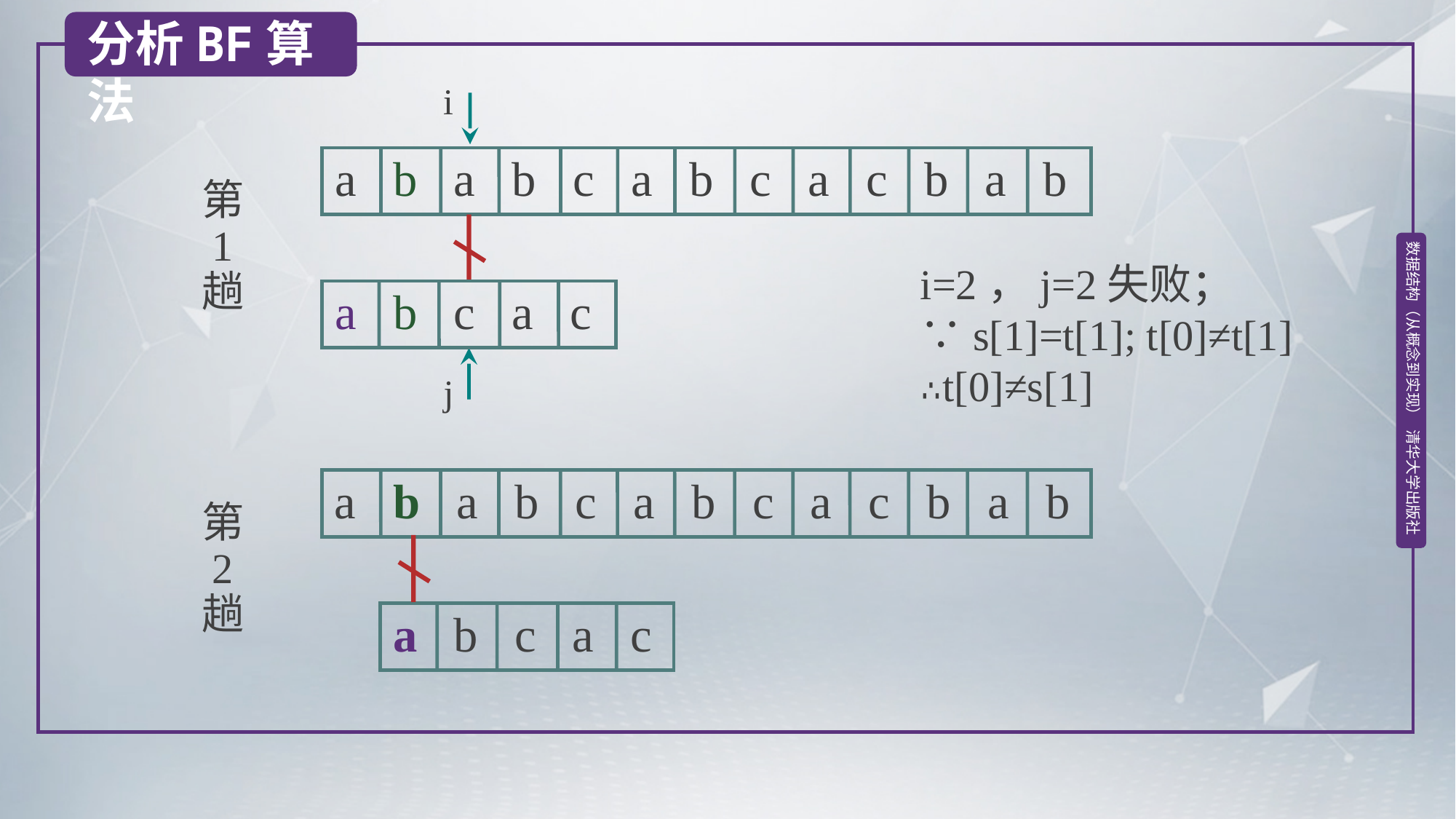

分析BF算法

i

j
a   b   a   b   c   a   b   c   a   c   b   a   b

第
 1
趟
i=2，j=2失败； ∵s[1]=t[1]; t[0]≠t[1]
∴t[0]≠s[1]

a   b   c   a   c

a   b   a   b   c   a   b   c   a   c   b   a   b

第
 2
趟

a   b   c   a   c